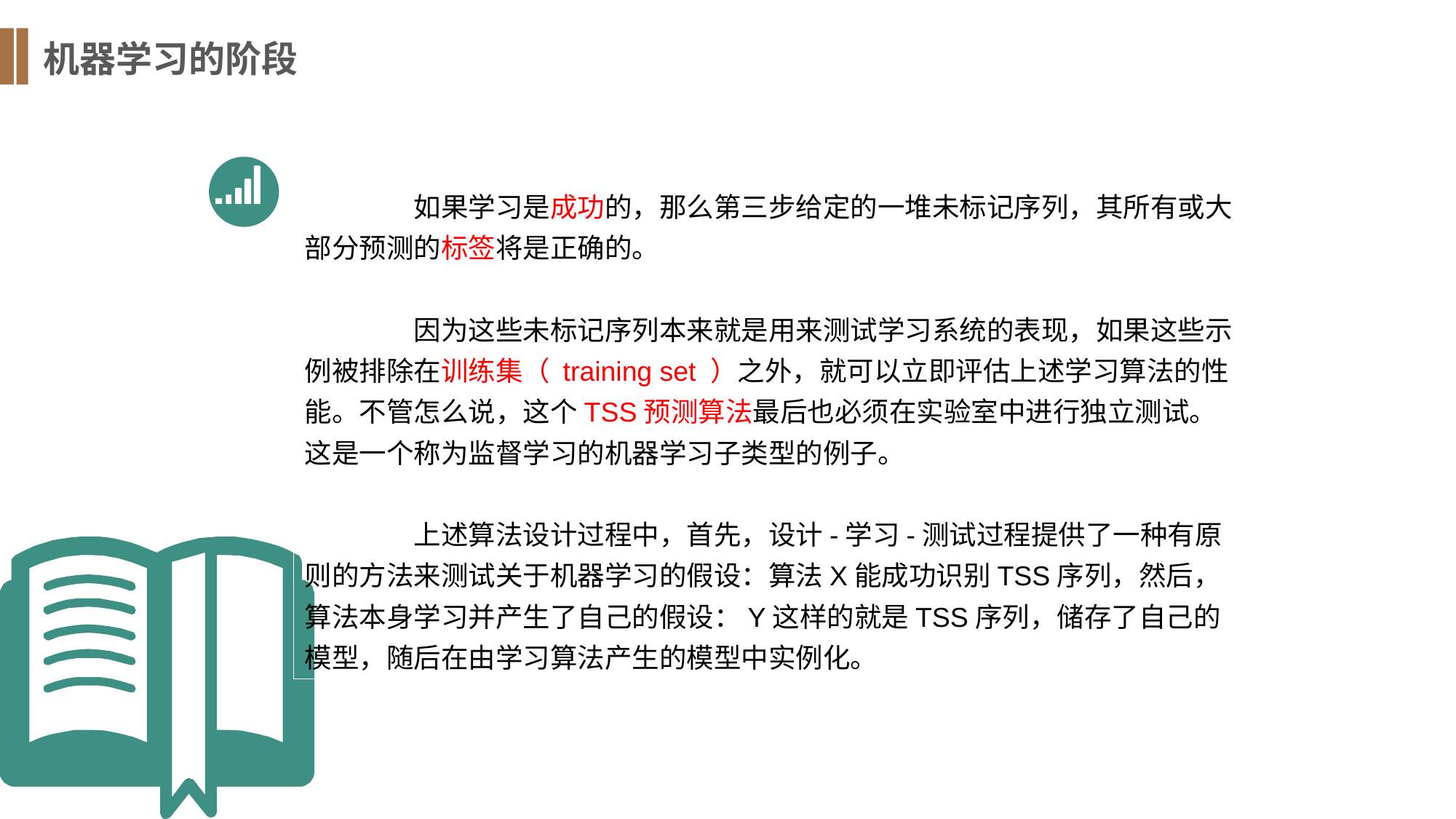

机器学习的阶段

	如果学习是成功的，那么第三步给定的一堆未标记序列，其所有或大部分预测的标签将是正确的。

	因为这些未标记序列本来就是用来测试学习系统的表现，如果这些示例被排除在训练集（ training set ）之外，就可以立即评估上述学习算法的性能。不管怎么说，这个TSS预测算法最后也必须在实验室中进行独立测试。这是一个称为监督学习的机器学习子类型的例子。

	上述算法设计过程中，首先，设计-学习-测试过程提供了一种有原则的方法来测试关于机器学习的假设：算法X能成功识别TSS序列，然后，算法本身学习并产生了自己的假设：Y这样的就是TSS序列，储存了自己的模型，随后在由学习算法产生的模型中实例化。